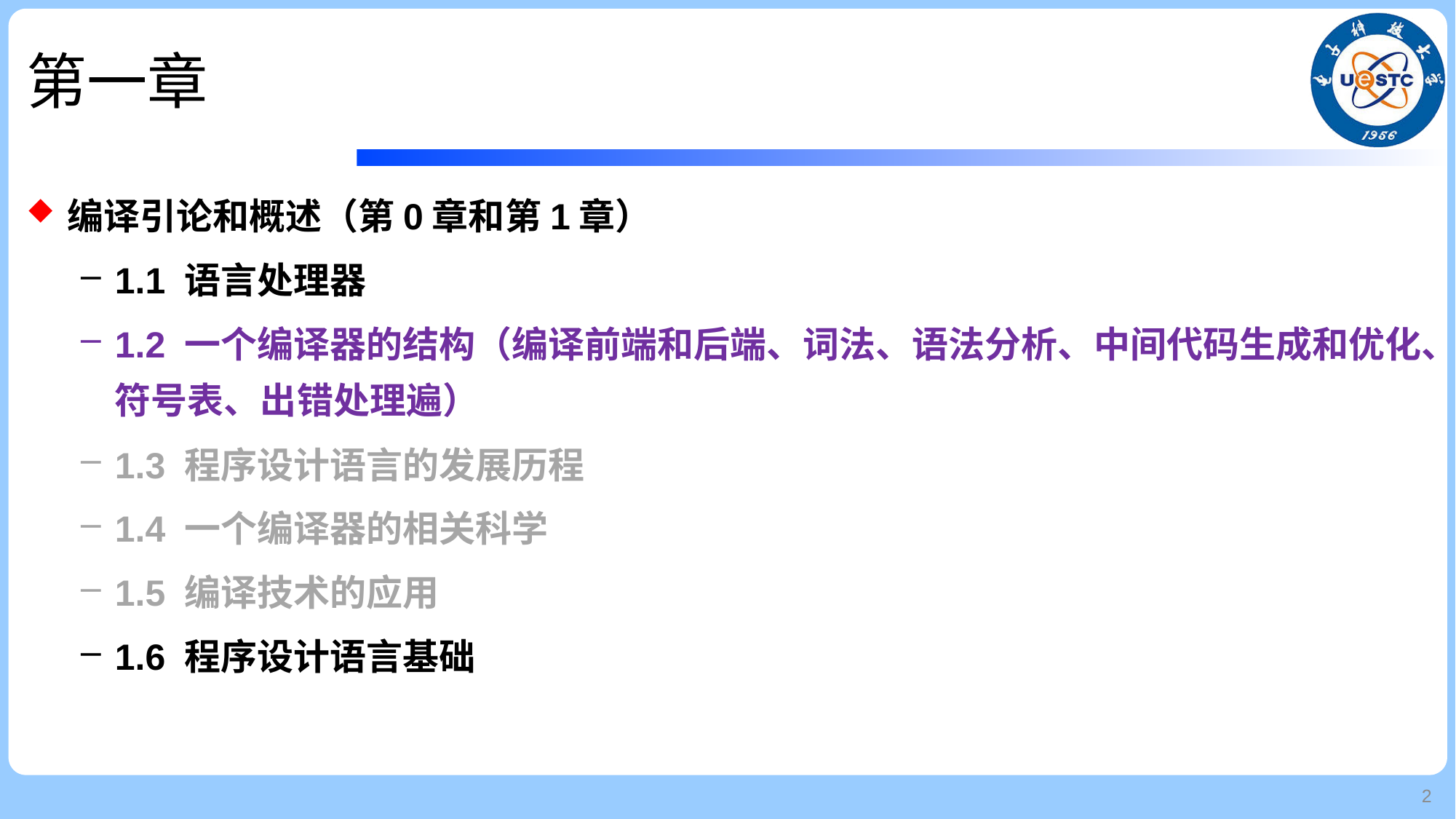

# 第一章
编译引论和概述（第0章和第1章）
1.1 语言处理器
1.2 一个编译器的结构（编译前端和后端、词法、语法分析、中间代码生成和优化、符号表、出错处理遍）
1.3 程序设计语言的发展历程
1.4 一个编译器的相关科学
1.5 编译技术的应用
1.6 程序设计语言基础

2